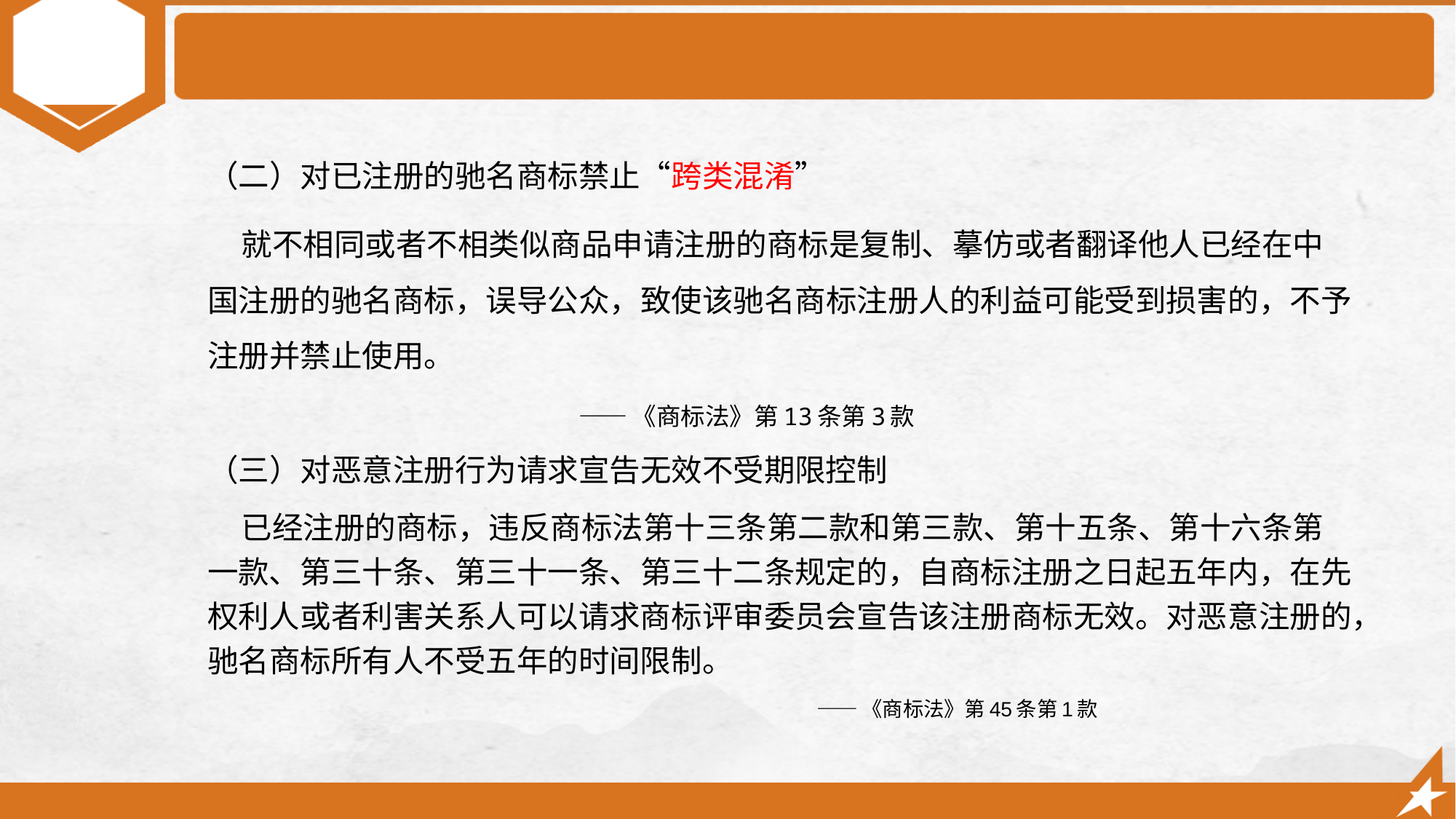

（二）对已注册的驰名商标禁止“跨类混淆”
    就不相同或者不相类似商品申请注册的商标是复制、摹仿或者翻译他人已经在中国注册的驰名商标，误导公众，致使该驰名商标注册人的利益可能受到损害的，不予注册并禁止使用。
                                                                    ——《商标法》第13条第3款
（三）对恶意注册行为请求宣告无效不受期限控制
    已经注册的商标，违反商标法第十三条第二款和第三款、第十五条、第十六条第一款、第三十条、第三十一条、第三十二条规定的，自商标注册之日起五年内，在先权利人或者利害关系人可以请求商标评审委员会宣告该注册商标无效。对恶意注册的，驰名商标所有人不受五年的时间限制。
                                                                                                                                      ——《商标法》第45条第1款